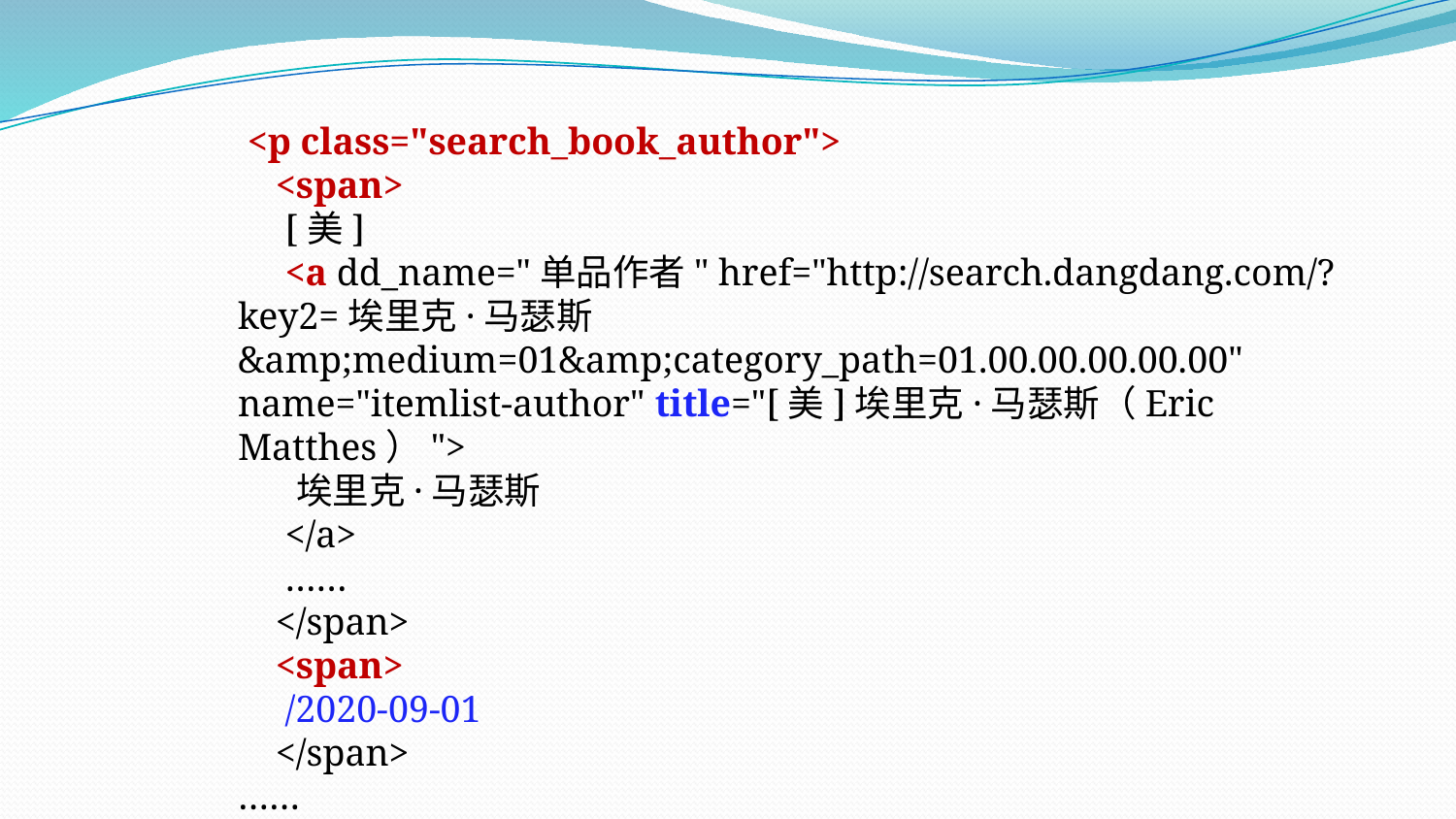

<p class="search_book_author">
    <span>
     [美]
     <a dd_name="单品作者" href="http://search.dangdang.com/?key2=埃里克·马瑟斯&amp;medium=01&amp;category_path=01.00.00.00.00.00" name="itemlist-author" title="[美]埃里克·马瑟斯（Eric Matthes）">
      埃里克·马瑟斯
     </a>
     ……
    </span>
    <span>
     /2020-09-01
    </span>
……